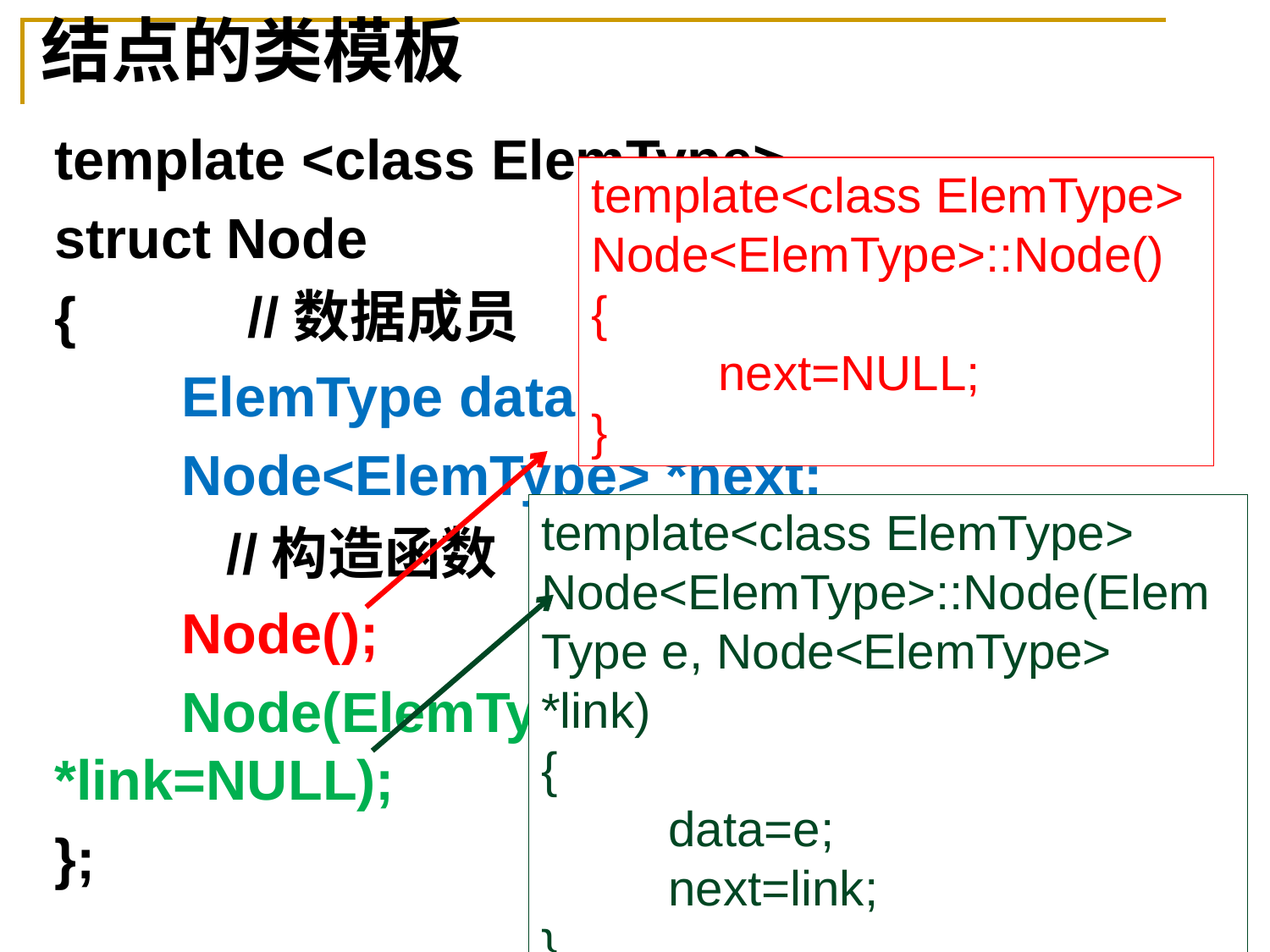

# 结点的类模板
template<class ElemType>
Node<ElemType>::Node()
{
   	next=NULL;
}
template <class ElemType>
struct Node
{           //数据成员
	ElemType data;
	Node<ElemType> *next;
           //构造函数
	Node();
	Node(ElemType e, Node<ElemType> *link=NULL);
};
template<class ElemType>
Node<ElemType>::Node(ElemType e, Node<ElemType> *link)
{
   	data=e;
   	next=link;
}